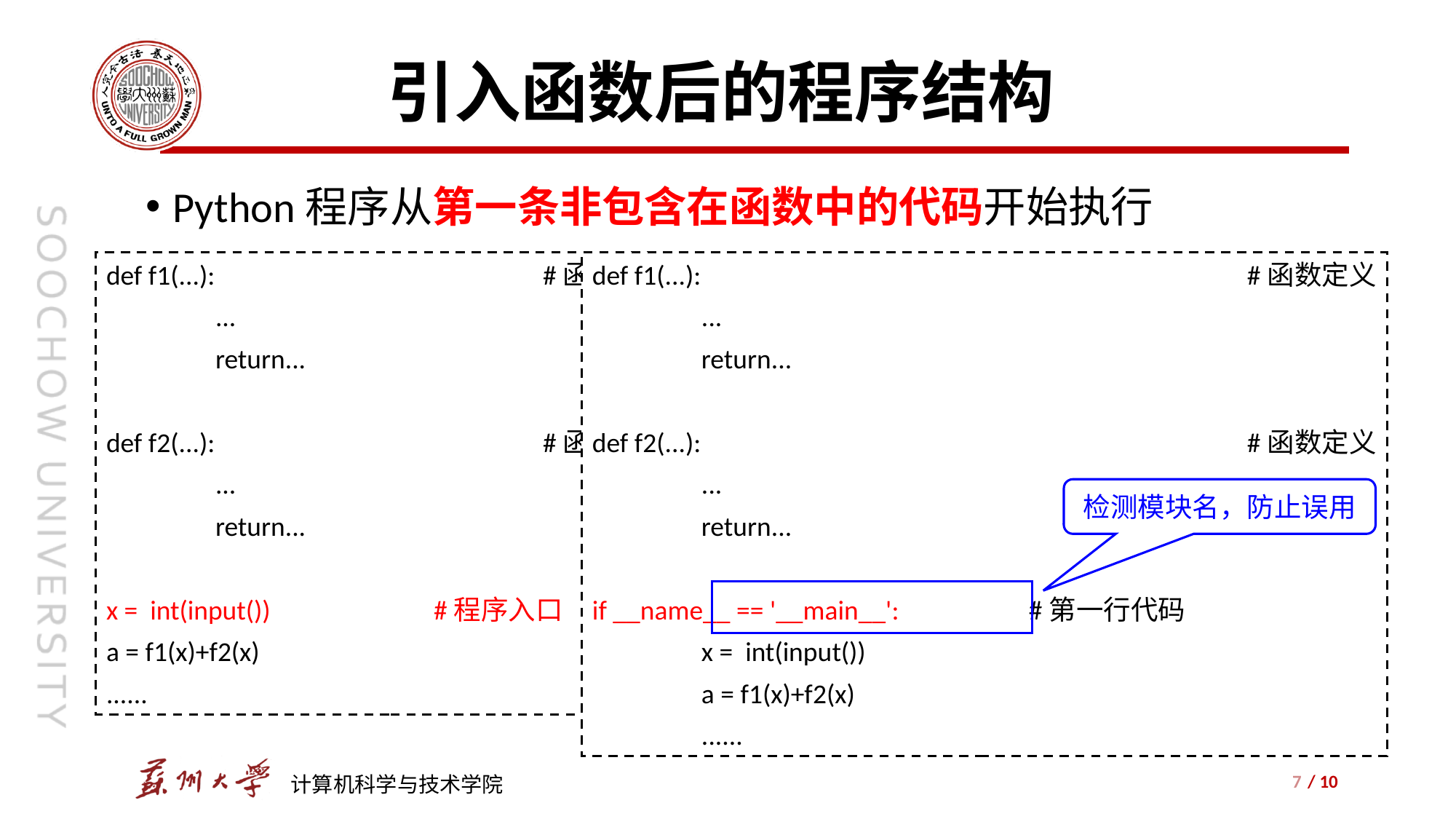

# 引入函数后的程序结构
Python程序从第一条非包含在函数中的代码开始执行
def f1(...):						#函数定义
	...
	return...

def f2(...):						#函数定义
	...
	return...

if __name__ == '__main__':		#第一行代码
	x =  int(input())
	a = f1(x)+f2(x)
 	......
def f1(...):				#函数定义
	...
	return...

def f2(...):				#函数定义
	...
	return...

x =  int(input())		#程序入口
a = f1(x)+f2(x)
......
检测模块名，防止误用

7